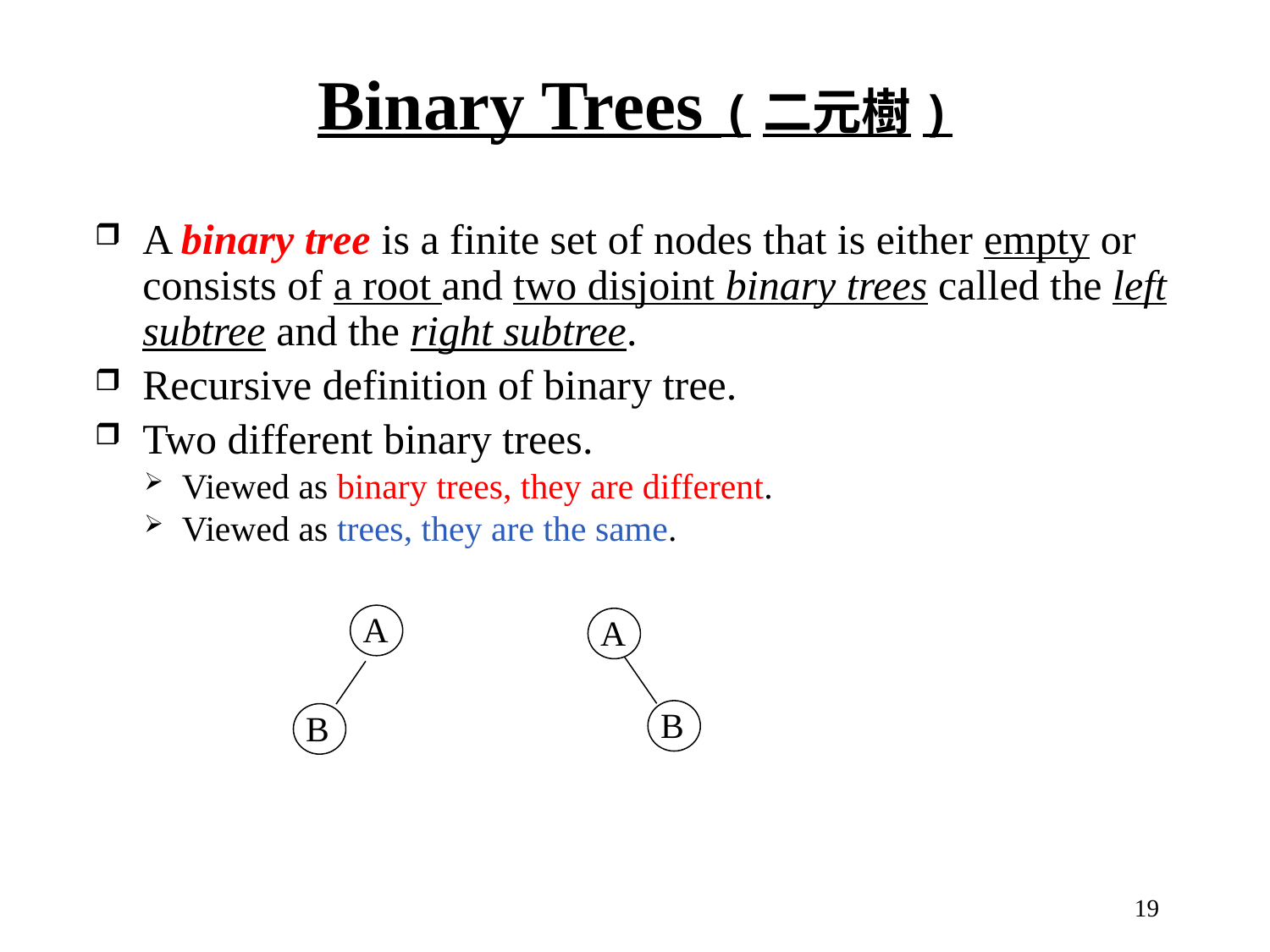

Binary Trees (二元樹)
A binary tree is a finite set of nodes that is either empty or consists of a root and two disjoint binary trees called the left subtree and the right subtree.
Recursive definition of binary tree.
Two different binary trees.
Viewed as binary trees, they are different.
Viewed as trees, they are the same.
A

B

A

B

19